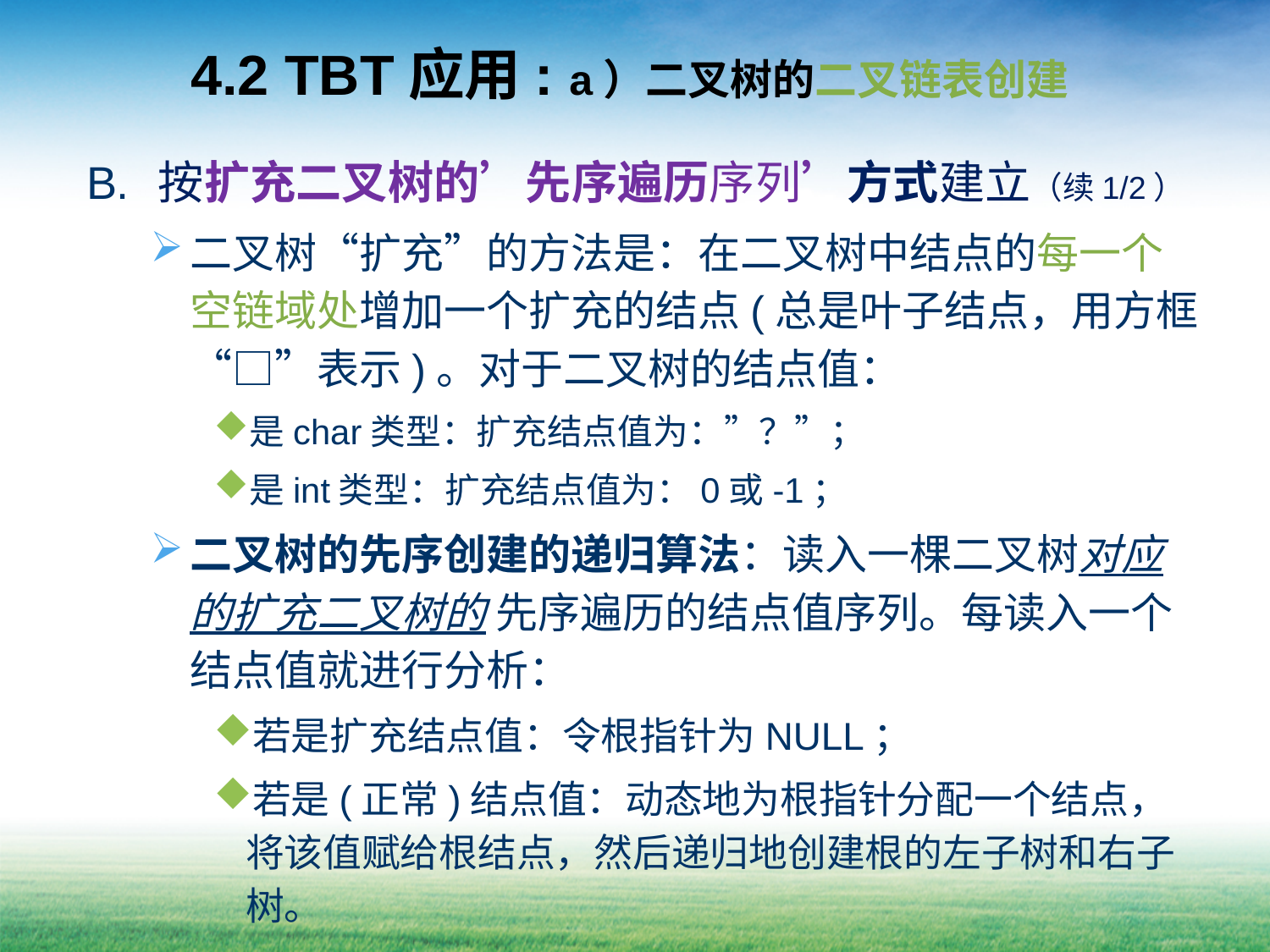

# 4.2 TBT应用: a）二叉树的二叉链表创建
按扩充二叉树的’先序遍历序列’方式建立（续1/2）
二叉树“扩充”的方法是：在二叉树中结点的每一个空链域处增加一个扩充的结点(总是叶子结点，用方框“□”表示)。对于二叉树的结点值：
是char类型：扩充结点值为：”？”；
是int类型：扩充结点值为：0或-1；
二叉树的先序创建的递归算法：读入一棵二叉树对应的扩充二叉树的 先序遍历的结点值序列。每读入一个结点值就进行分析：
若是扩充结点值：令根指针为NULL；
若是(正常)结点值：动态地为根指针分配一个结点，将该值赋给根结点，然后递归地创建根的左子树和右子树。